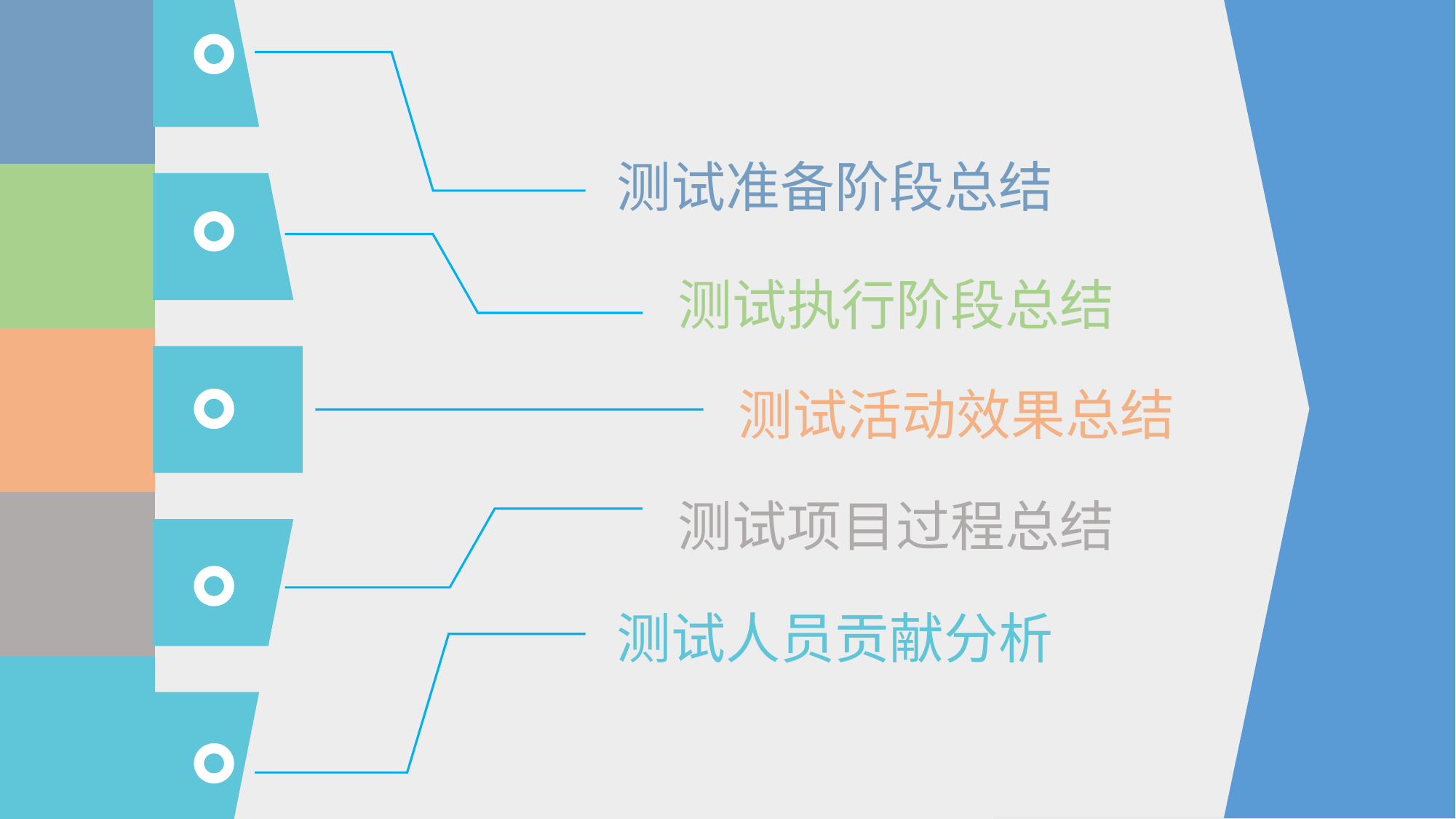

|  |
| --- |
|  |
|  |
|  |
|  |

测试准备阶段总结

测试执行阶段总结
-----
测试活动效果总结

测试项目过程总结

测试人员贡献分析